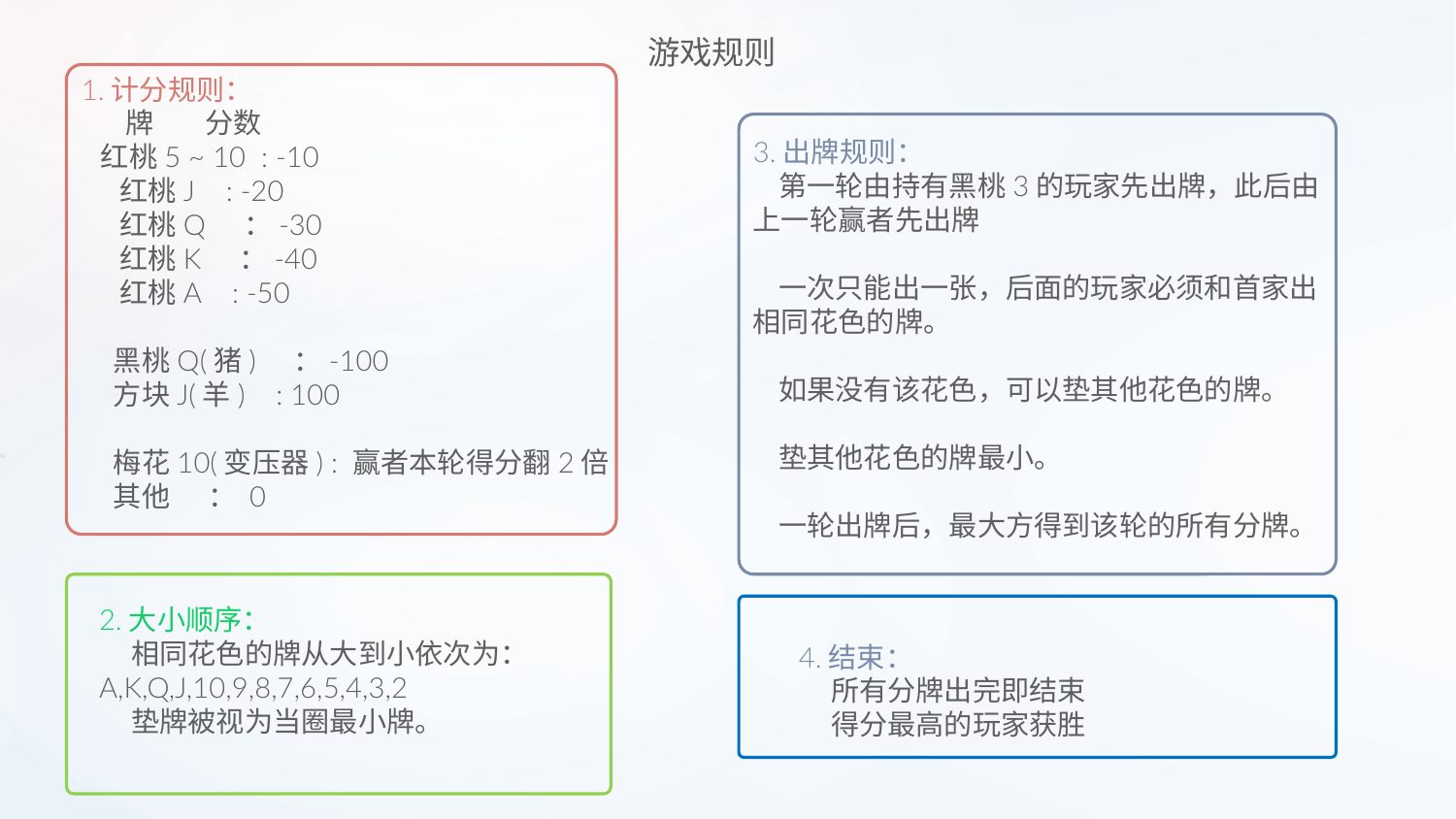

游戏规则

1.计分规则：
      牌        分数
  红桃5 ~ 10  : -10
     红桃J    : -20
     红桃Q    ：-30
     红桃K    ：-40
     红桃A    : -50

    黑桃Q(猪)    ：-100
    方块J(羊)    : 100

    梅花10(变压器) : 赢者本轮得分翻2倍
    其他      ： 0

3.出牌规则：
   第一轮由持有黑桃3的玩家先出牌，此后由上一轮赢者先出牌

   一次只能出一张，后面的玩家必须和首家出相同花色的牌。

   如果没有该花色，可以垫其他花色的牌。

   垫其他花色的牌最小。

   一轮出牌后，最大方得到该轮的所有分牌。

2.大小顺序：
    相同花色的牌从大到小依次为：        A,K,Q,J,10,9,8,7,6,5,4,3,2
    垫牌被视为当圈最小牌。

4.结束：
    所有分牌出完即结束
    得分最高的玩家获胜